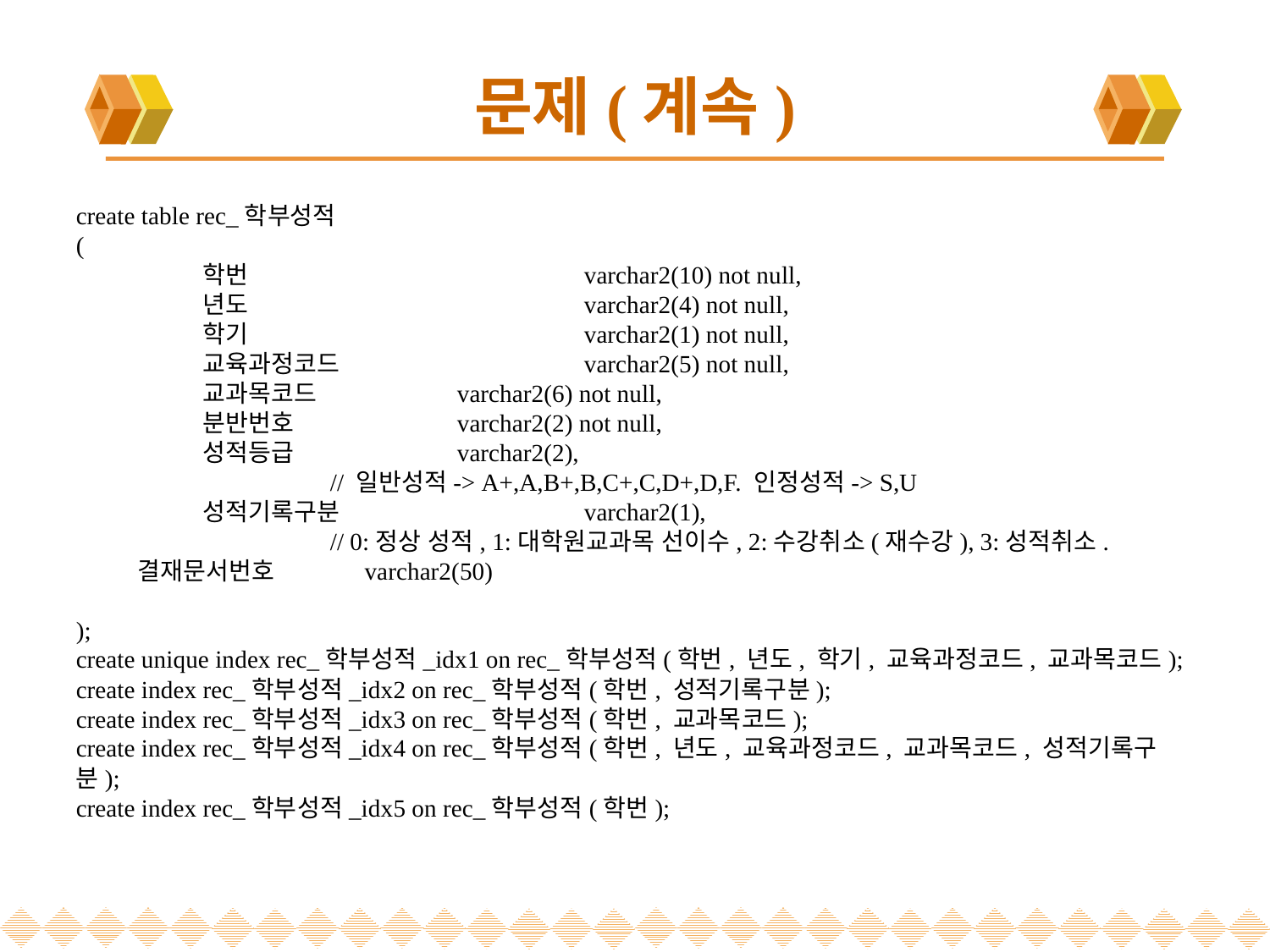

# 문제(계속)
create table rec_학부성적
(
	학번			varchar2(10) not null,
	년도			varchar2(4) not null,
	학기			varchar2(1) not null,
	교육과정코드		varchar2(5) not null,
	교과목코드		varchar2(6) not null,
	분반번호		varchar2(2) not null,
	성적등급		varchar2(2),
		// 일반성적-> A+,A,B+,B,C+,C,D+,D,F. 인정성적-> S,U
	성적기록구분		varchar2(1),
		// 0:정상 성적, 1:대학원교과목 선이수, 2:수강취소(재수강), 3:성적취소.
        결재문서번호            varchar2(50)

);
create unique index rec_학부성적_idx1 on rec_학부성적(학번, 년도, 학기, 교육과정코드, 교과목코드);
create index rec_학부성적_idx2 on rec_학부성적(학번, 성적기록구분);
create index rec_학부성적_idx3 on rec_학부성적(학번, 교과목코드);
create index rec_학부성적_idx4 on rec_학부성적(학번, 년도, 교육과정코드, 교과목코드, 성적기록구분);
create index rec_학부성적_idx5 on rec_학부성적(학번);